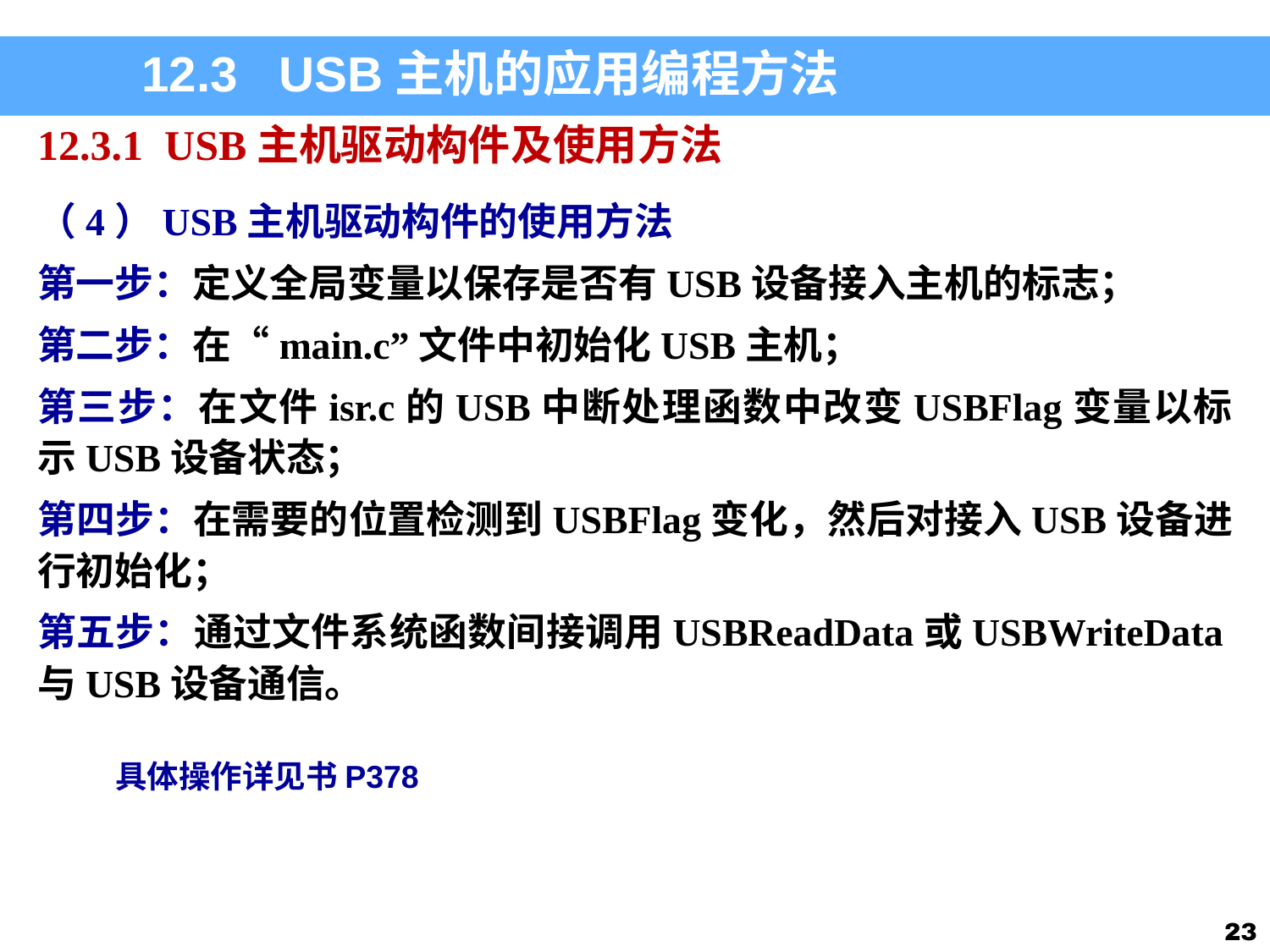

12.3   USB主机的应用编程方法
12.3.1  USB主机驱动构件及使用方法
（4）USB主机驱动构件的使用方法
第一步：定义全局变量以保存是否有USB设备接入主机的标志；
第二步：在“main.c”文件中初始化USB主机；
第三步：在文件isr.c的USB中断处理函数中改变USBFlag变量以标示USB设备状态；
第四步：在需要的位置检测到USBFlag变化，然后对接入USB设备进行初始化；
第五步：通过文件系统函数间接调用USBReadData或USBWriteData与USB设备通信。

具体操作详见书P378
23